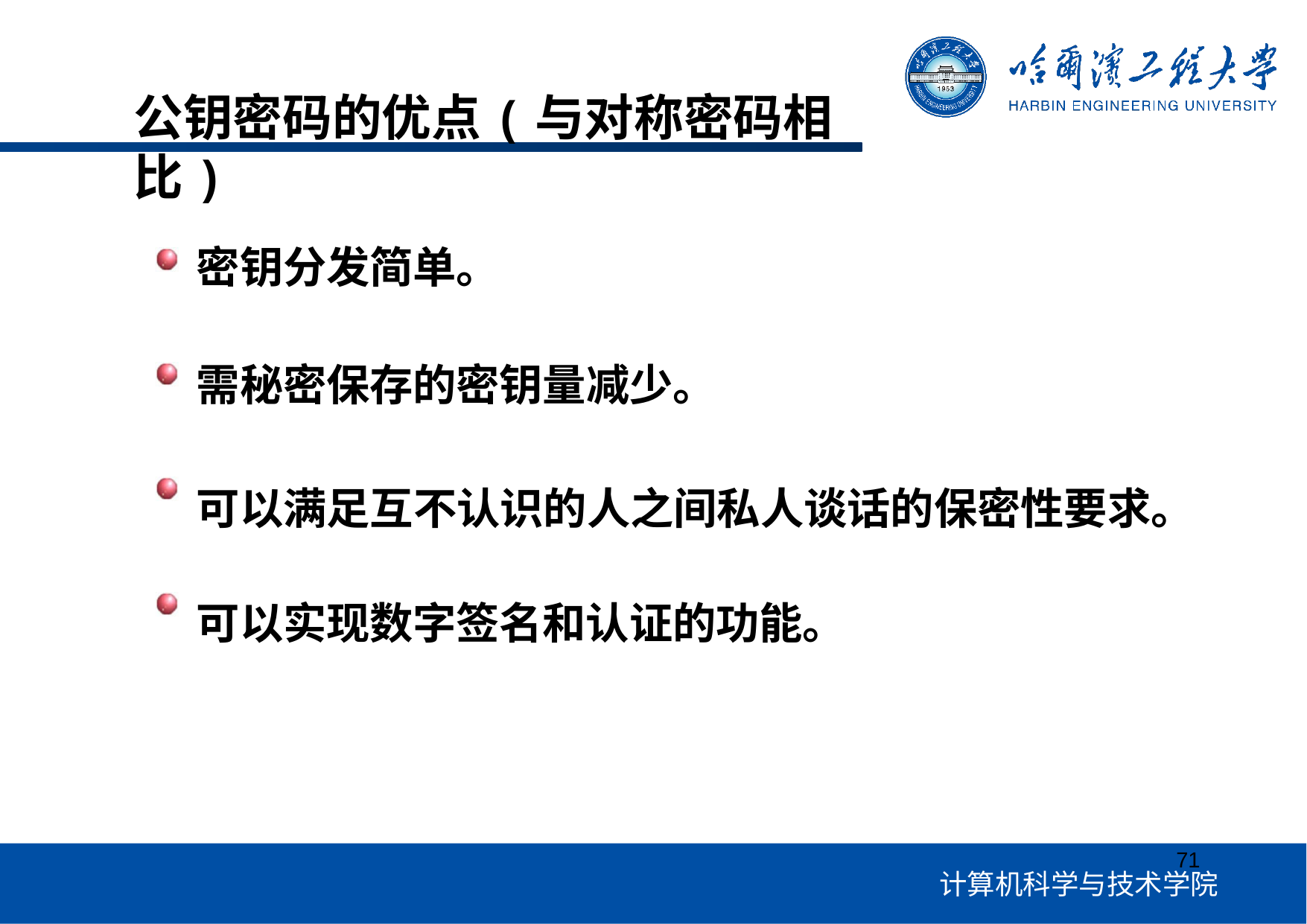

# 公钥密码的优点(与对称密码相比)
密钥分发简单。

需秘密保存的密钥量减少。
可以满足互不认识的人之间私人谈话的保密性要求。 可以实现数字签名和认证的功能。

71